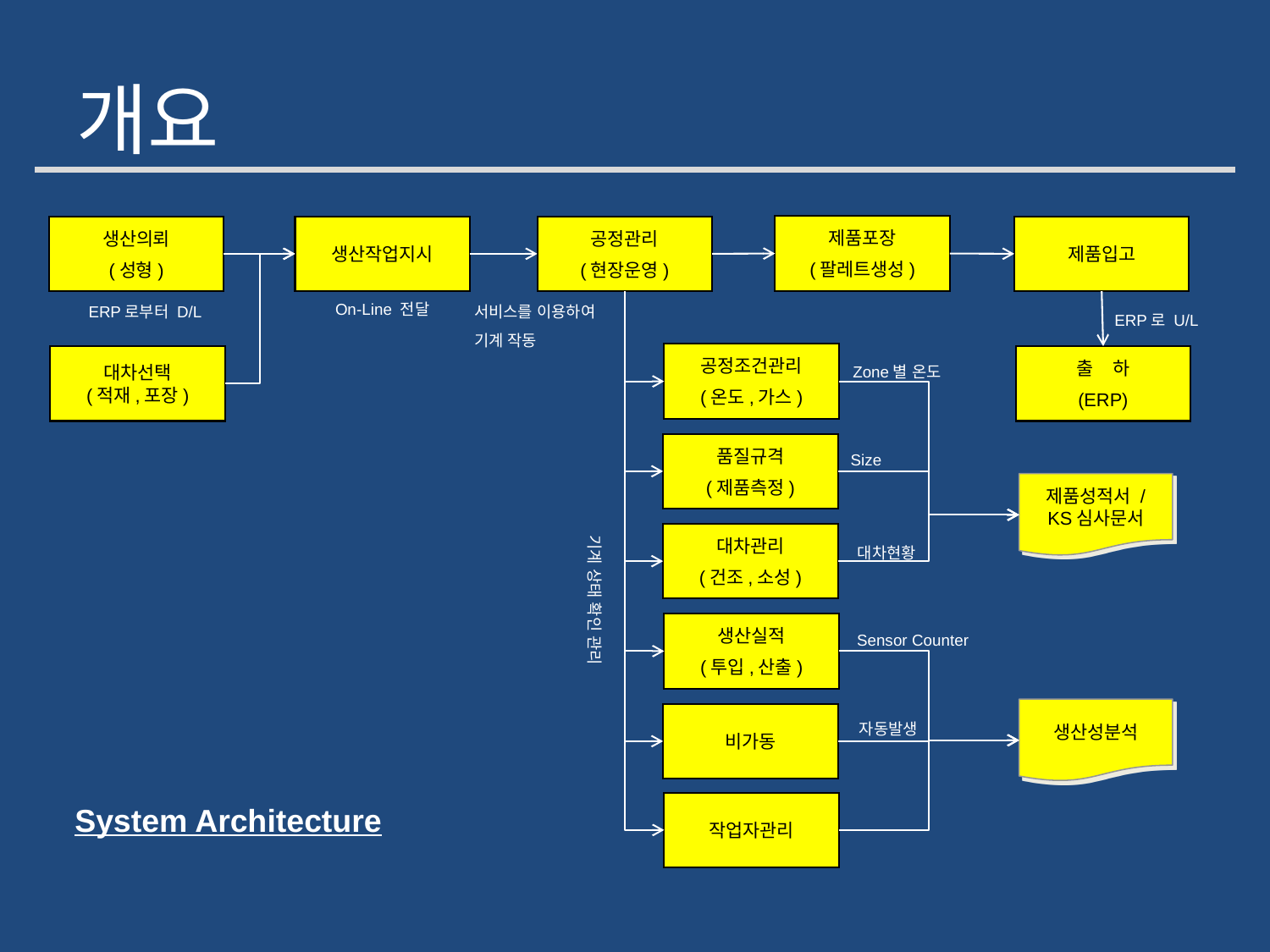

# 개요
제품포장
(팔레트생성)
생산의뢰
(성형)
생산작업지시
공정관리
(현장운영)
제품입고
On-Line 전달
ERP로부터 D/L
ERP로 U/L
공정조건관리
(온도,가스)
대차선택
(적재,포장)
Zone별 온도
출    하
(ERP)
품질규격
(제품측정)
Size
제품성적서 /
KS심사문서
대차관리
(건조,소성)
대차현황
생산실적
(투입,산출)
Sensor Counter
생산성분석
비가동
자동발생
작업자관리
서비스를 이용하여
기계 작동
기계 상태 확인 관리
System Architecture